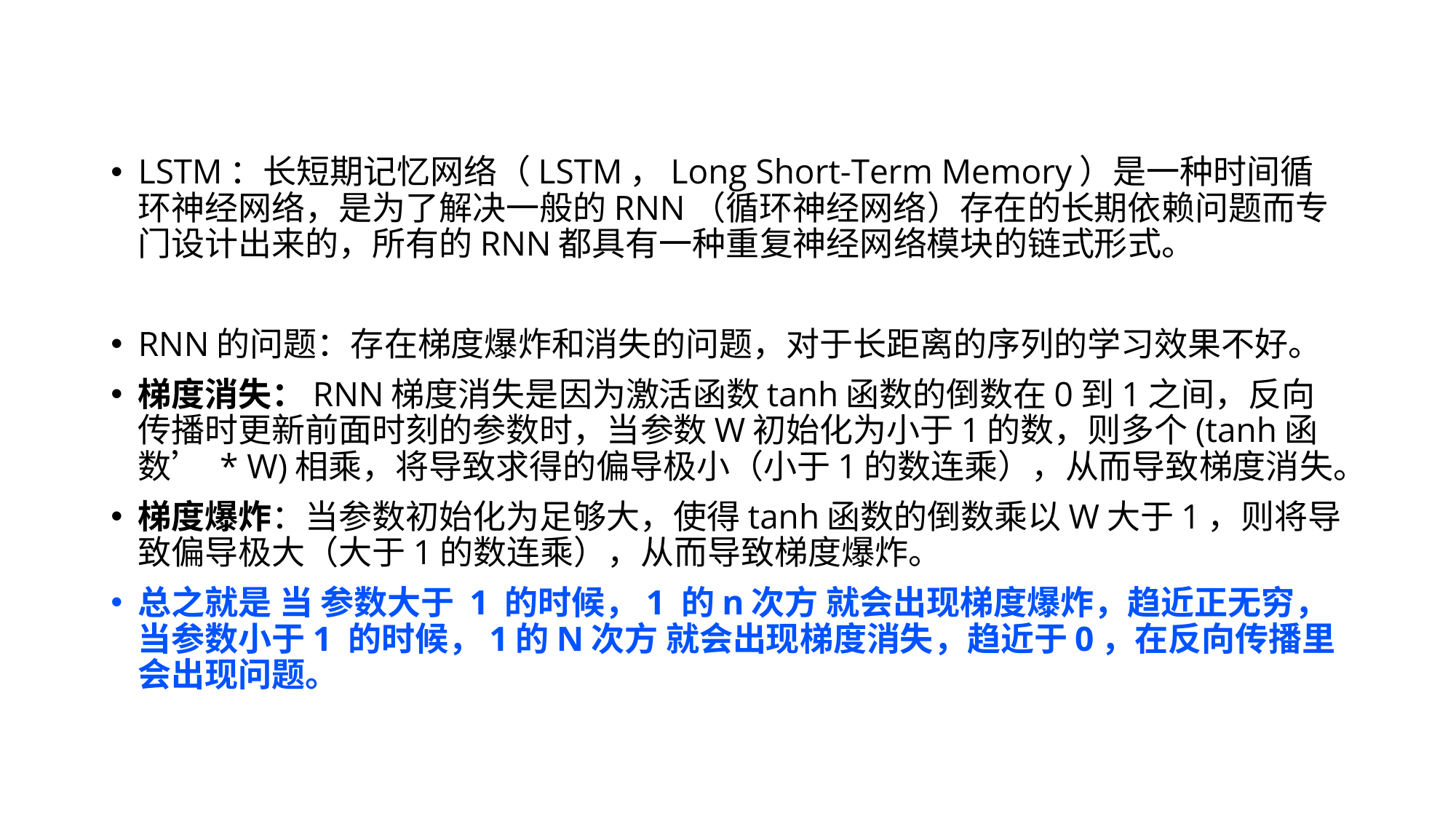

LSTM：长短期记忆网络（LSTM，Long Short-Term Memory）是一种时间循环神经网络，是为了解决一般的RNN（循环神经网络）存在的长期依赖问题而专门设计出来的，所有的RNN都具有一种重复神经网络模块的链式形式。

RNN的问题：存在梯度爆炸和消失的问题，对于长距离的序列的学习效果不好。
梯度消失：RNN梯度消失是因为激活函数tanh函数的倒数在0到1之间，反向传播时更新前面时刻的参数时，当参数W初始化为小于1的数，则多个(tanh函数’ * W)相乘，将导致求得的偏导极小（小于1的数连乘），从而导致梯度消失。
梯度爆炸：当参数初始化为足够大，使得tanh函数的倒数乘以W大于1，则将导致偏导极大（大于1的数连乘），从而导致梯度爆炸。
总之就是 当 参数大于 1 的时候，1 的n次方 就会出现梯度爆炸，趋近正无穷，当参数小于1 的时候，1的N次方 就会出现梯度消失，趋近于0，在反向传播里会出现问题。